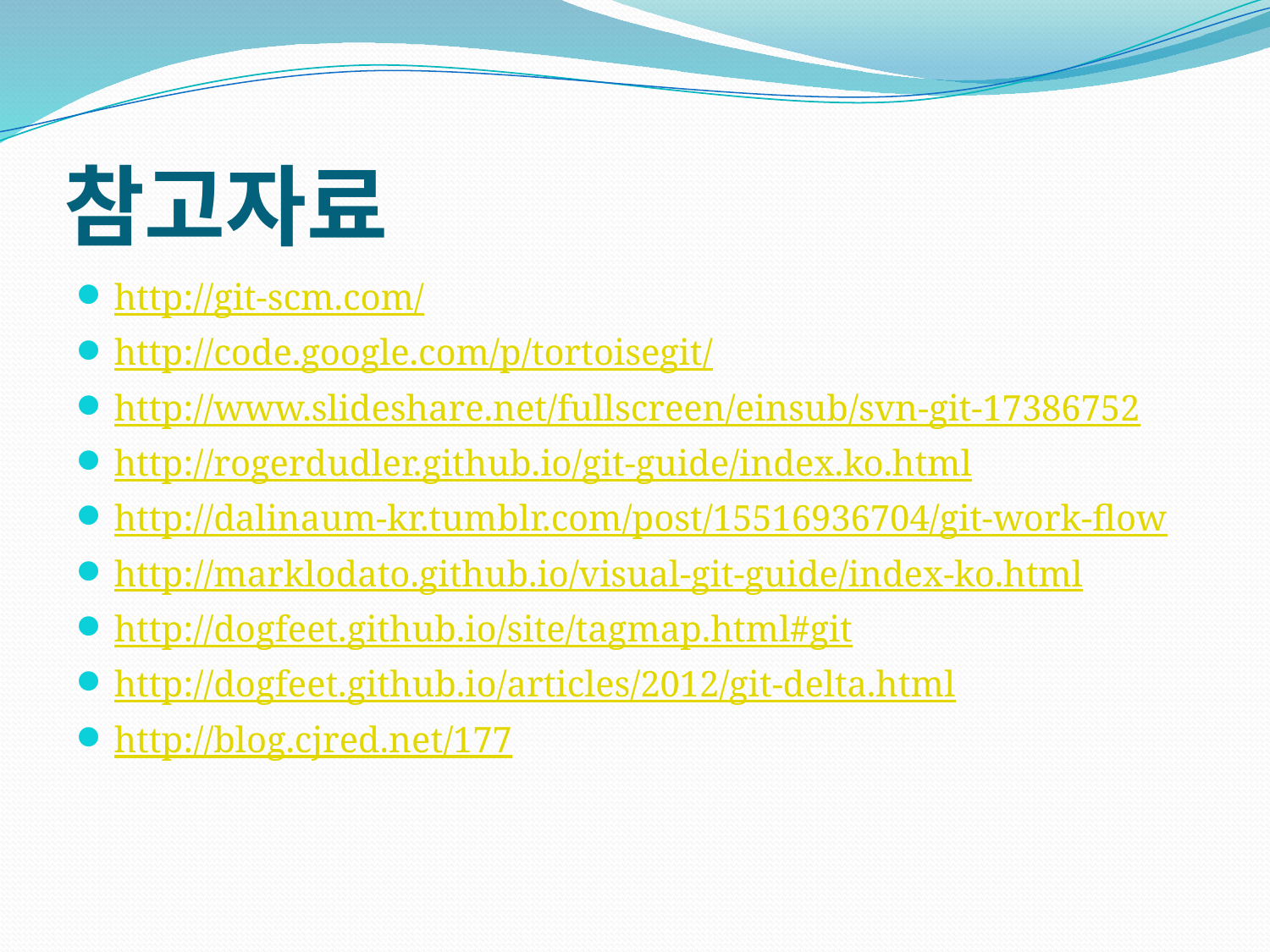

# 참고자료
http://git-scm.com/
http://code.google.com/p/tortoisegit/
http://www.slideshare.net/fullscreen/einsub/svn-git-17386752
http://rogerdudler.github.io/git-guide/index.ko.html
http://dalinaum-kr.tumblr.com/post/15516936704/git-work-flow
http://marklodato.github.io/visual-git-guide/index-ko.html
http://dogfeet.github.io/site/tagmap.html#git
http://dogfeet.github.io/articles/2012/git-delta.html
http://blog.cjred.net/177